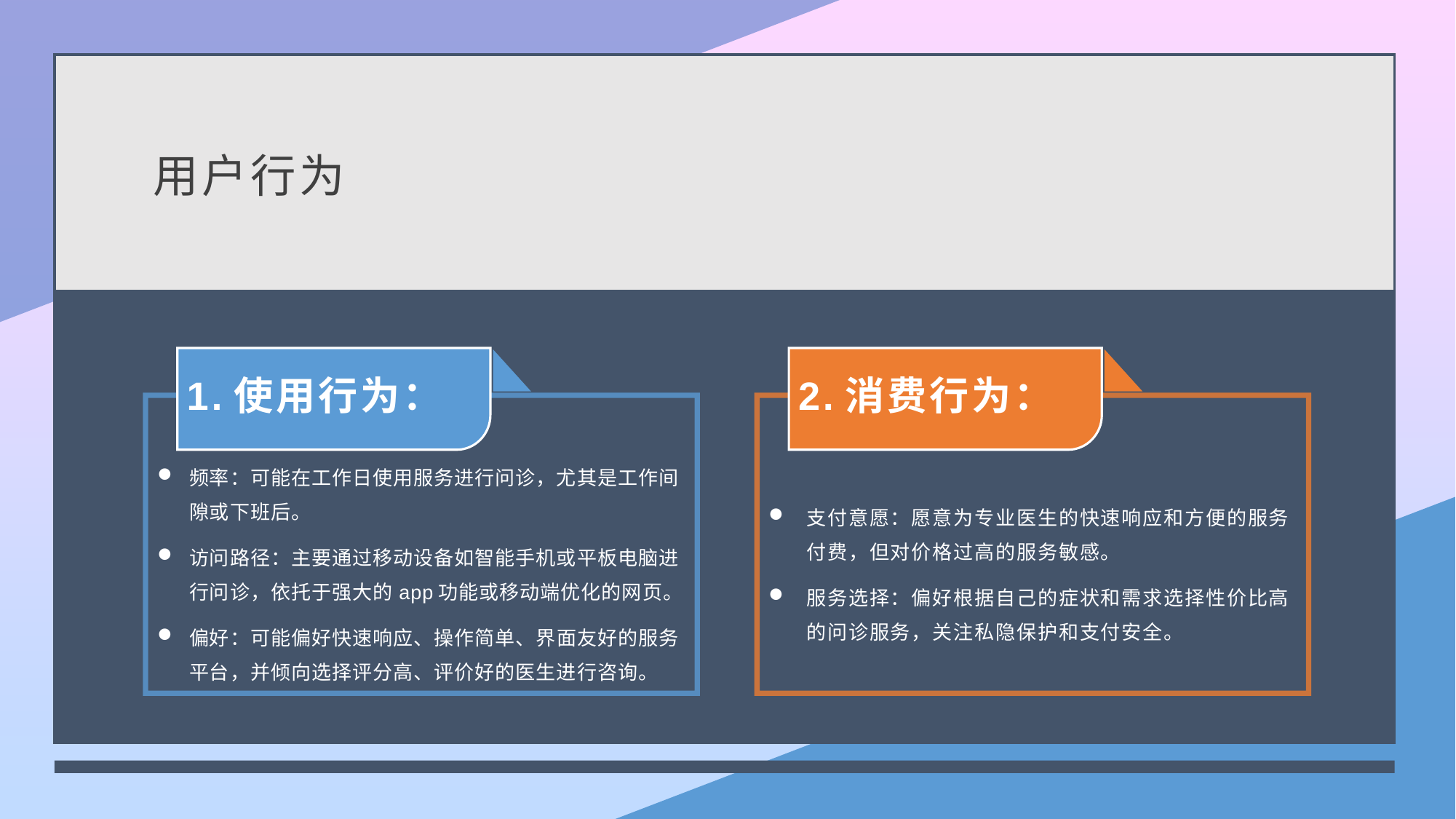

用户行为

1.使用行为：
2.消费行为：

频率：可能在工作日使用服务进行问诊，尤其是工作间隙或下班后。
访问路径：主要通过移动设备如智能手机或平板电脑进行问诊，依托于强大的app功能或移动端优化的网页。
偏好：可能偏好快速响应、操作简单、界面友好的服务平台，并倾向选择评分高、评价好的医生进行咨询。
支付意愿：愿意为专业医生的快速响应和方便的服务付费，但对价格过高的服务敏感。
服务选择：偏好根据自己的症状和需求选择性价比高的问诊服务，关注私隐保护和支付安全。